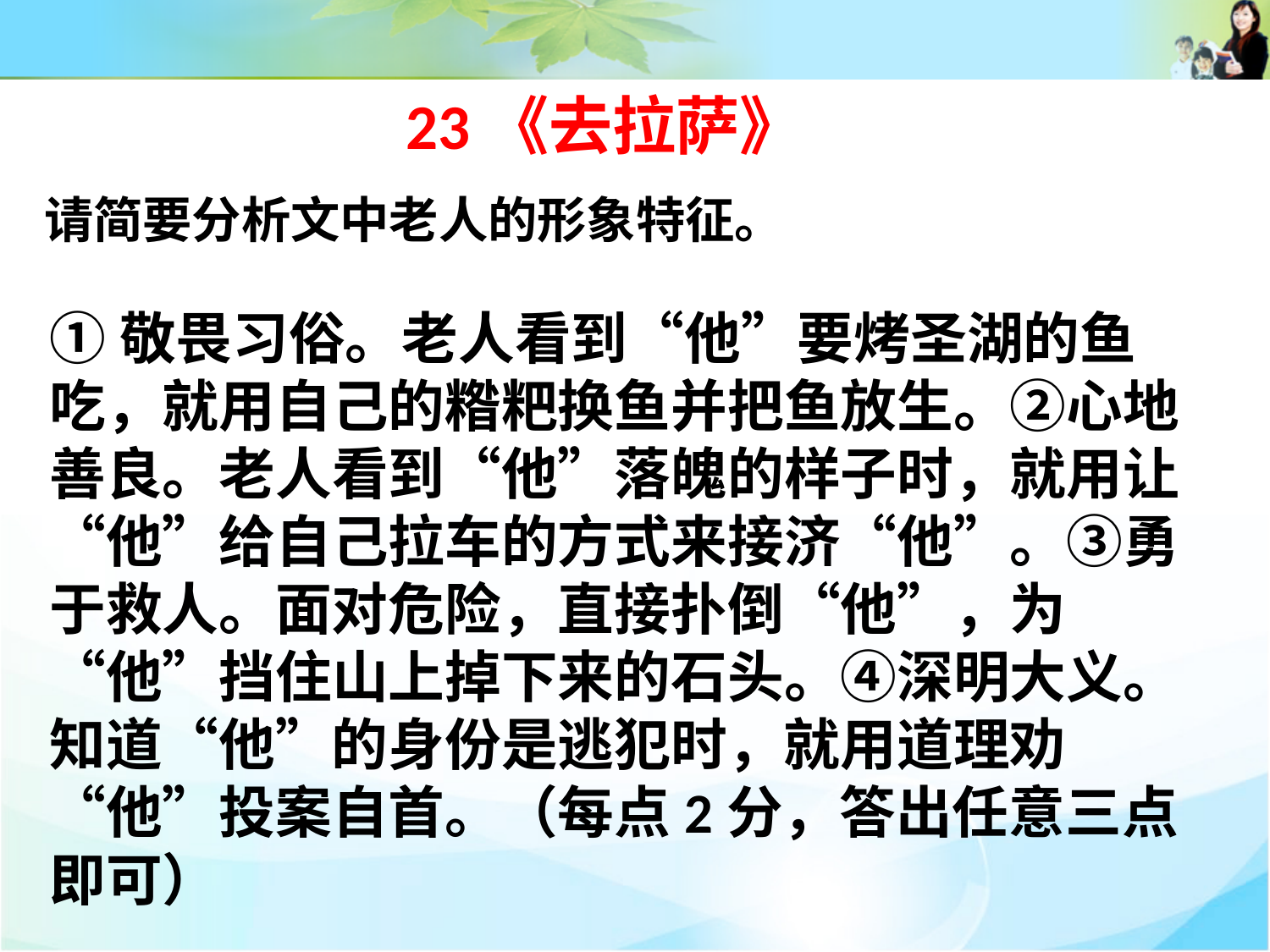

23《去拉萨》
请简要分析文中老人的形象特征。
①敬畏习俗。老人看到“他”要烤圣湖的鱼吃，就用自己的糌粑换鱼并把鱼放生。②心地善良。老人看到“他”落魄的样子时，就用让“他”给自己拉车的方式来接济“他”。③勇于救人。面对危险，直接扑倒“他”，为“他”挡住山上掉下来的石头。④深明大义。知道“他”的身份是逃犯时，就用道理劝“他”投案自首。（每点2分，答出任意三点即可）